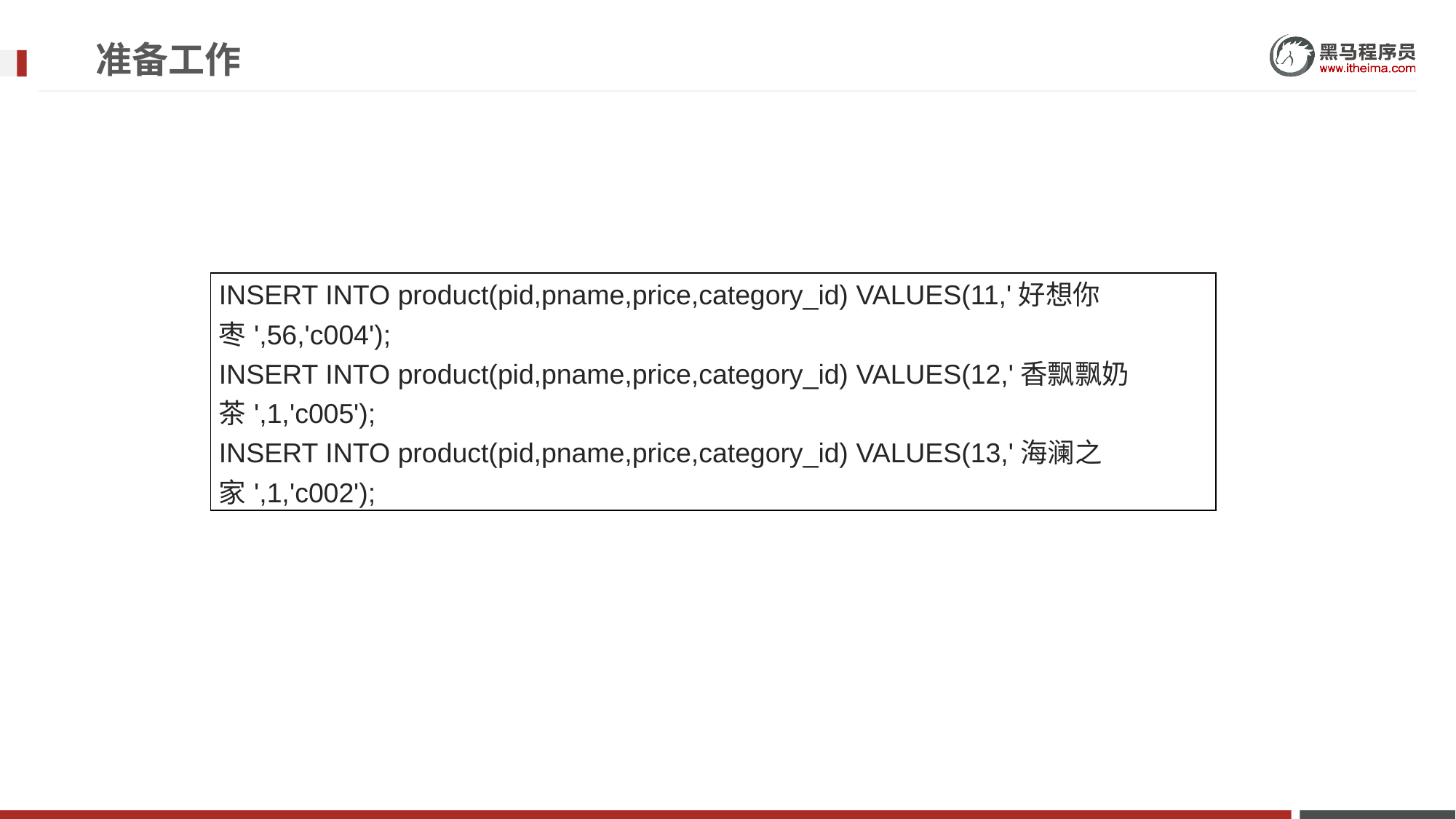

# 准备工作
| INSERT INTO product(pid,pname,price,category\_id) VALUES(11,'好想你枣',56,'c004'); INSERT INTO product(pid,pname,price,category\_id) VALUES(12,'香飘飘奶茶',1,'c005'); INSERT INTO product(pid,pname,price,category\_id) VALUES(13,'海澜之家',1,'c002'); |
| --- |